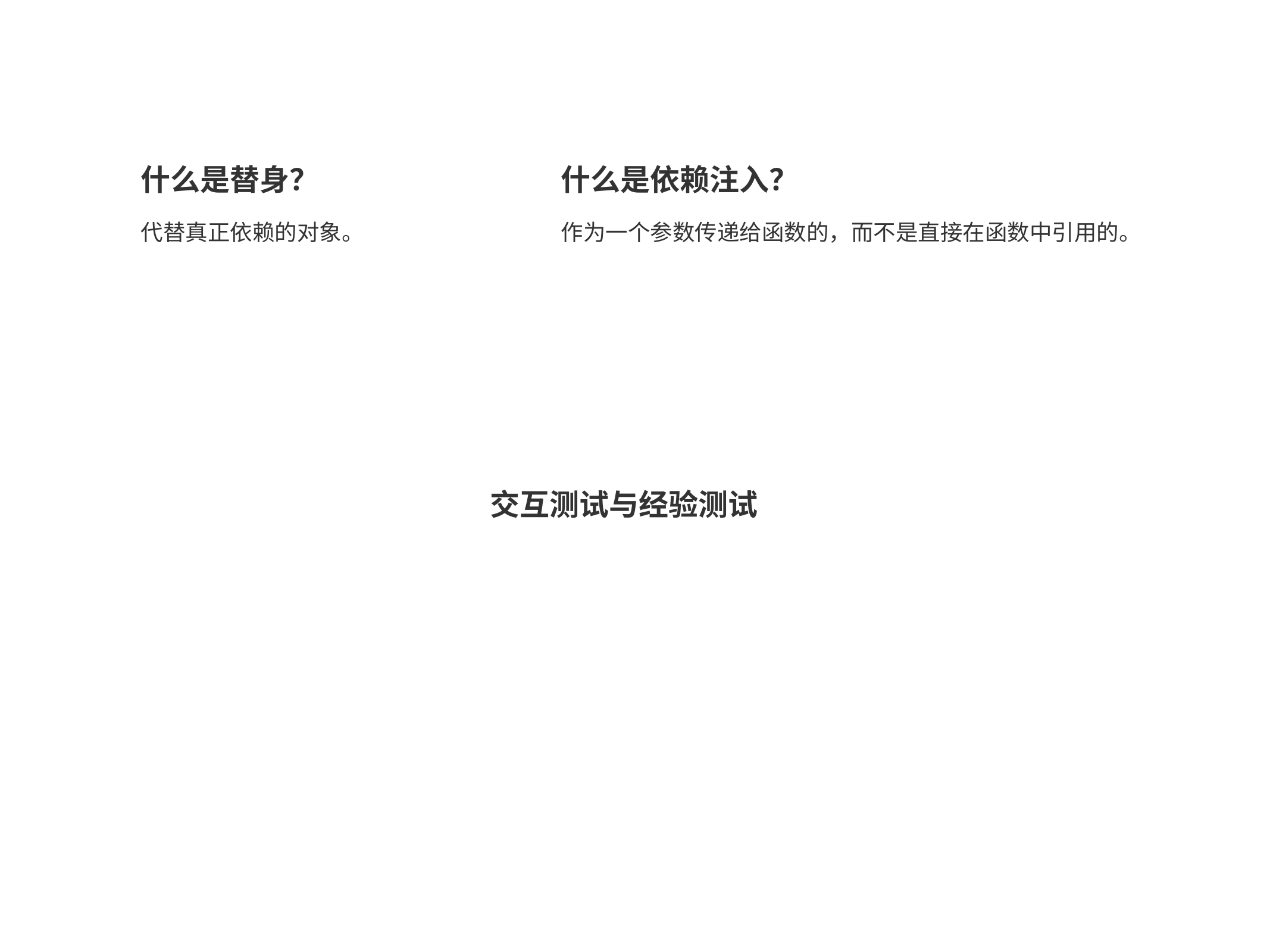

什么是替身？
代替真正依赖的对象。
什么是依赖注入？
作为一个参数传递给函数的，而不是直接在函数中引用的。
交互测试与经验测试